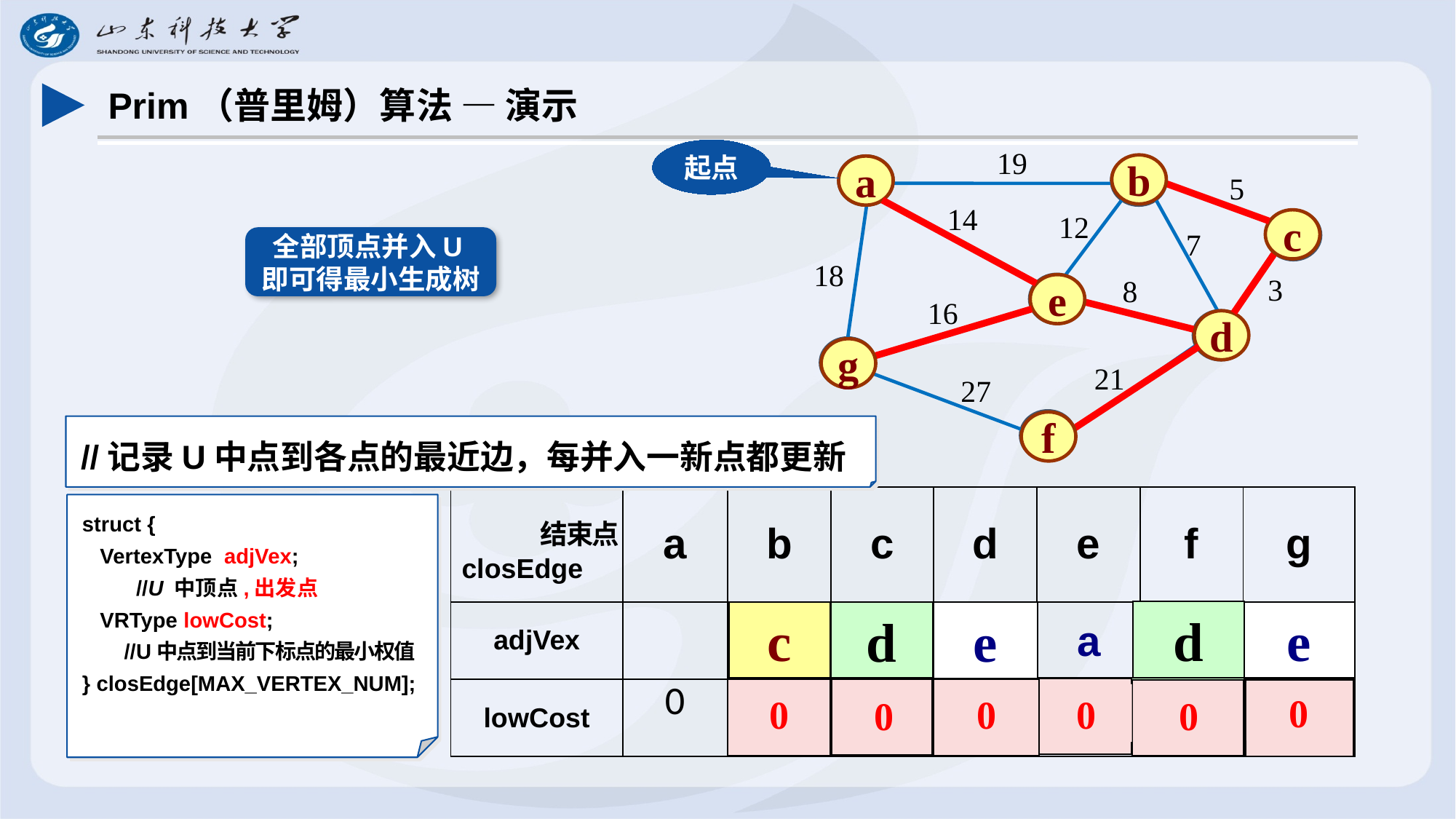

Prim（普里姆）算法 — 演示

19
起点
b
a
a
b
5

14

12

c
c
7
全部顶点并入U即可得最小生成树
18

3
8
e
e
16

d
d
g
g

21
27

f
f
//记录U中点到各点的最近边，每并入一新点都更新
| closEdge | a | b | c | d | e | f | g |
| --- | --- | --- | --- | --- | --- | --- | --- |
| adjVex |  |  |  |  |  |  |  |
| lowCost | 0 |  | ∞ | ∞ |  | ∞ |  |
struct {
   VertexType  adjVex;
         //U 中顶点,出发点
   VRType lowCost;
       //U中点到当前下标点的最小权值
} closEdge[MAX_VERTEX_NUM];
结束点
d
c
e
e
d
e
d
a
a
a
5
21
3
14
7
16
8
3
12
8
5
21
16
0
0
0
0
0
0
19
14
18